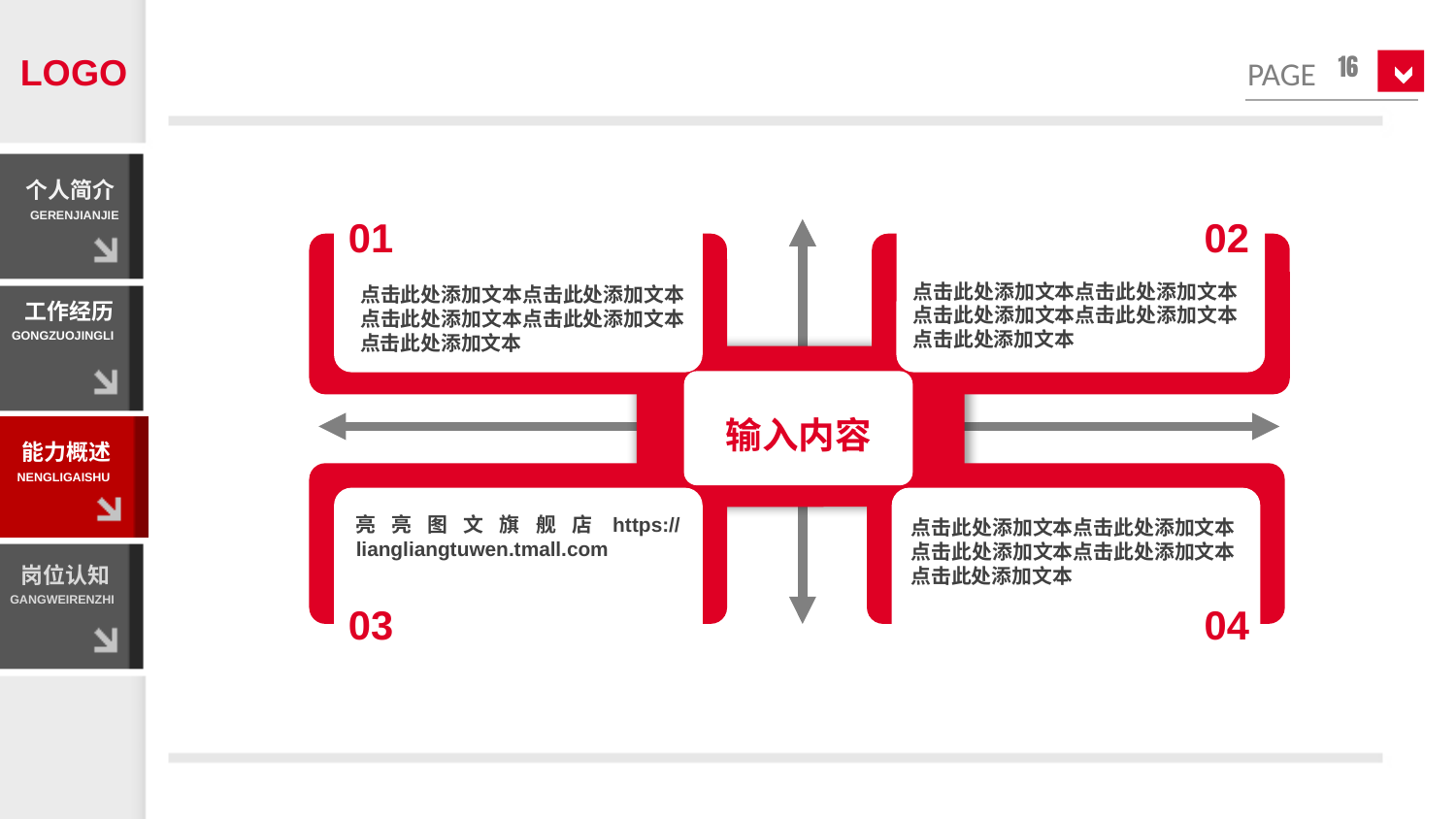

LOGO
16
个人简介
GERENJIANJIE

01

点击此处添加文本点击此处添加文本点击此处添加文本点击此处添加文本点击此处添加文本

02

点击此处添加文本点击此处添加文本点击此处添加文本点击此处添加文本点击此处添加文本
工作经历
GONGZUOJINGLI

输入内容
能力概述
NENGLIGAISHU

亮亮图文旗舰店https://liangliangtuwen.tmall.com
03

点击此处添加文本点击此处添加文本点击此处添加文本点击此处添加文本点击此处添加文本
04
岗位认知
GANGWEIRENZHI